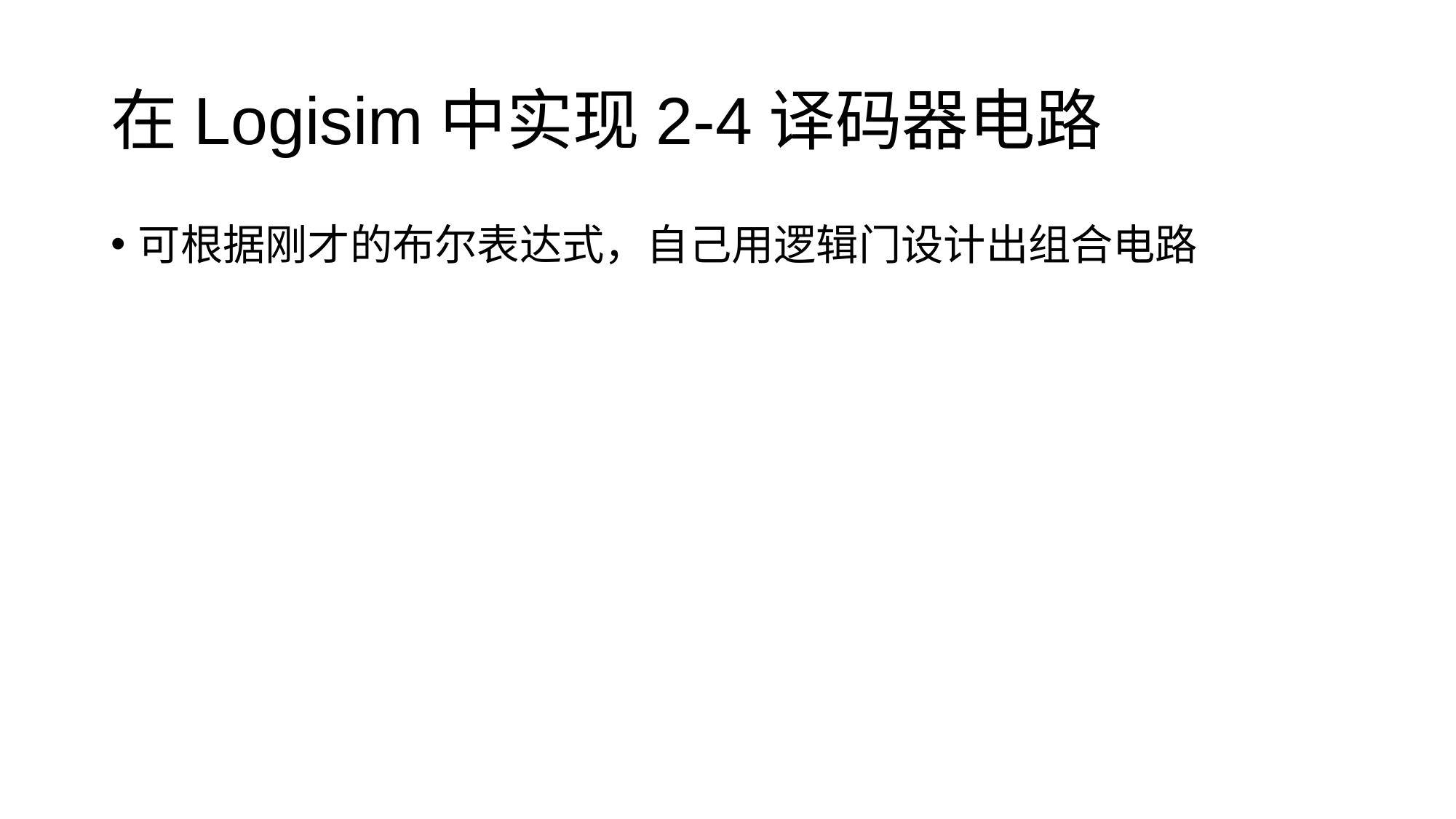

# 在Logisim中实现2-4译码器电路
可根据刚才的布尔表达式，自己用逻辑门设计出组合电路